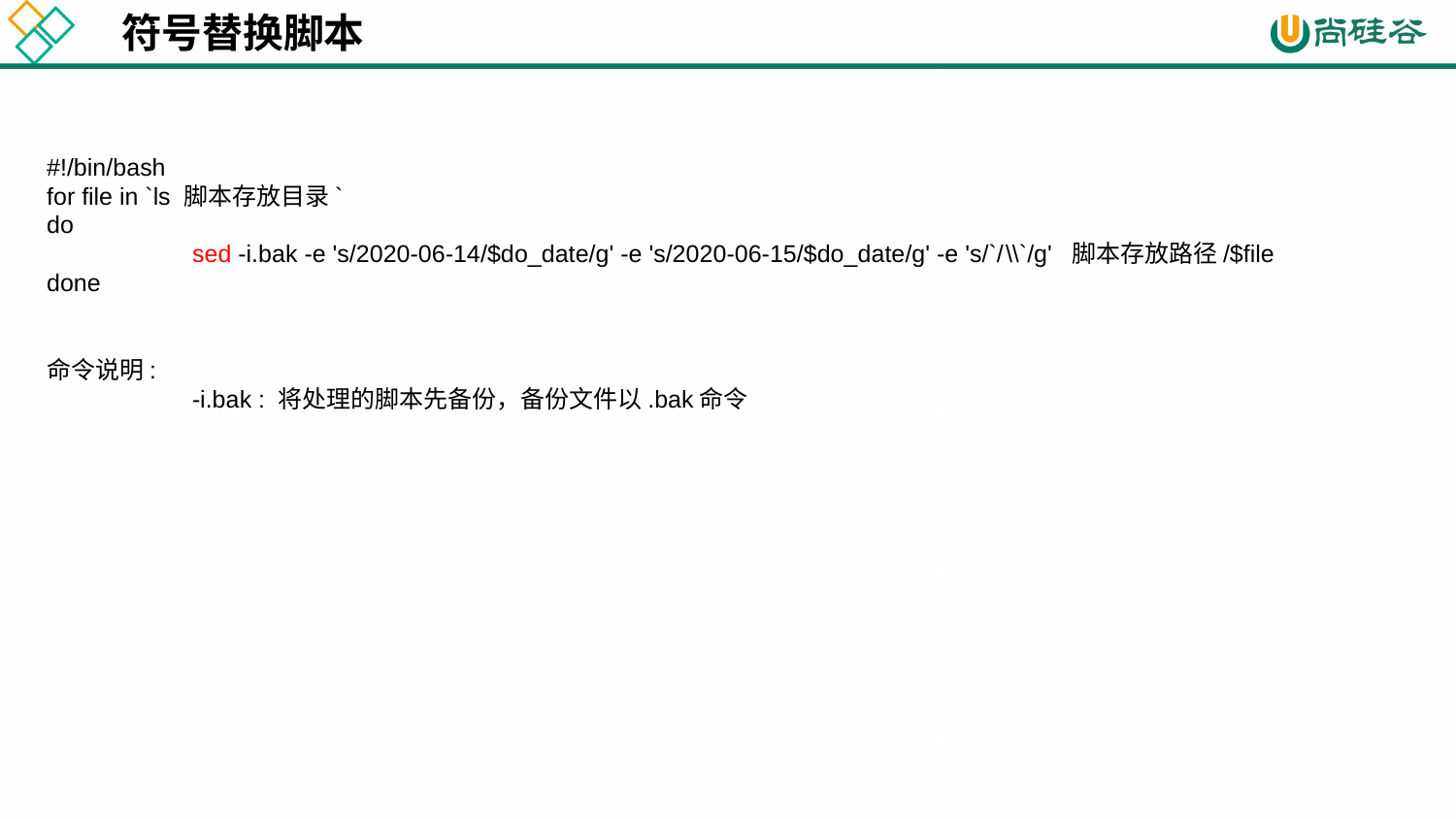

符号替换脚本
#!/bin/bash
for file in `ls 脚本存放目录`
do
	sed -i.bak -e 's/2020-06-14/$do_date/g' -e 's/2020-06-15/$do_date/g' -e 's/`/\\`/g'  脚本存放路径/$file
done

命令说明:
	-i.bak : 将处理的脚本先备份，备份文件以.bak命令